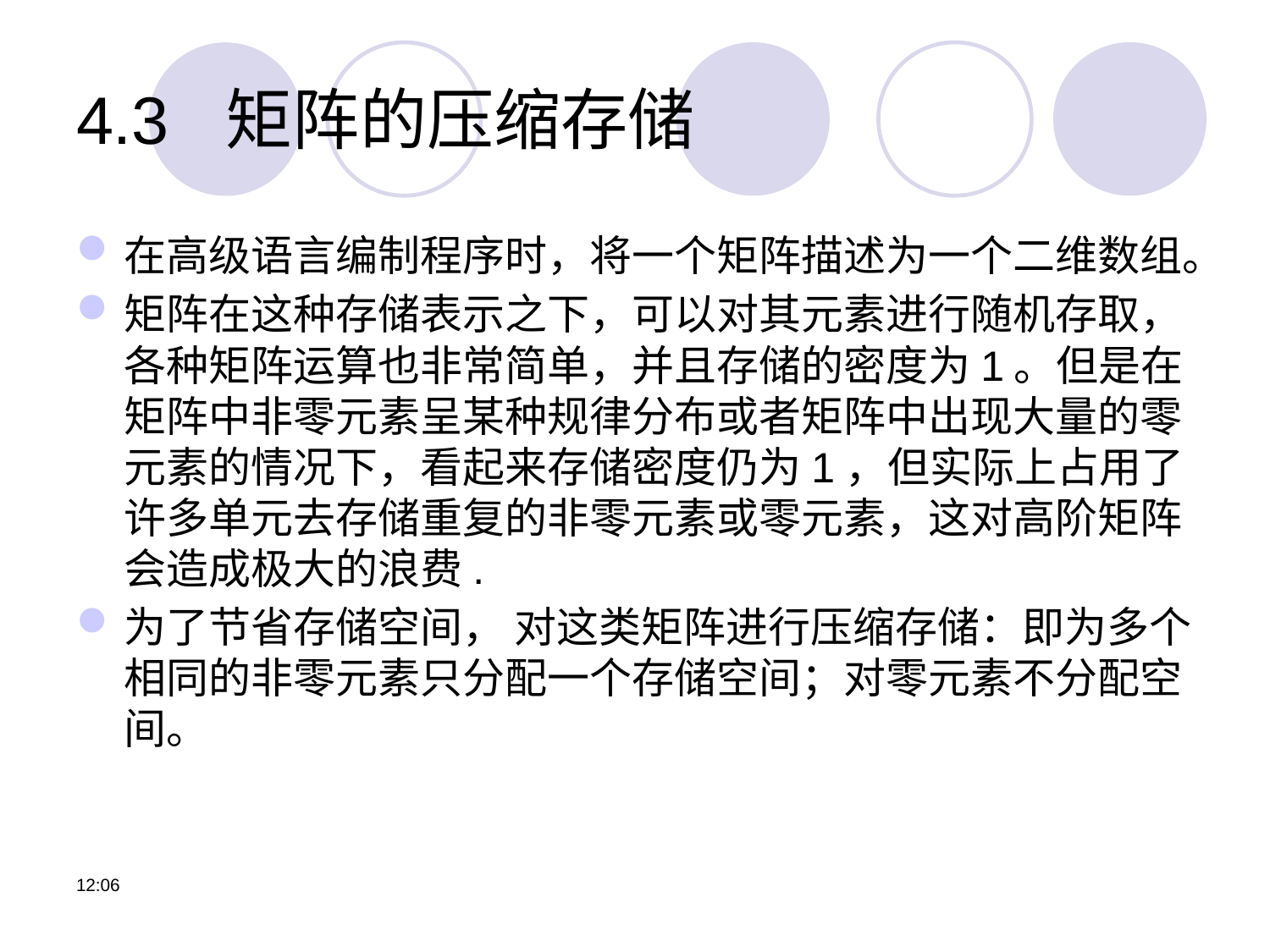

# 4.3 矩阵的压缩存储
在高级语言编制程序时，将一个矩阵描述为一个二维数组。
矩阵在这种存储表示之下，可以对其元素进行随机存取，各种矩阵运算也非常简单，并且存储的密度为1。但是在矩阵中非零元素呈某种规律分布或者矩阵中出现大量的零元素的情况下，看起来存储密度仍为1，但实际上占用了许多单元去存储重复的非零元素或零元素，这对高阶矩阵会造成极大的浪费.
为了节省存储空间， 对这类矩阵进行压缩存储：即为多个相同的非零元素只分配一个存储空间；对零元素不分配空间。

12:06